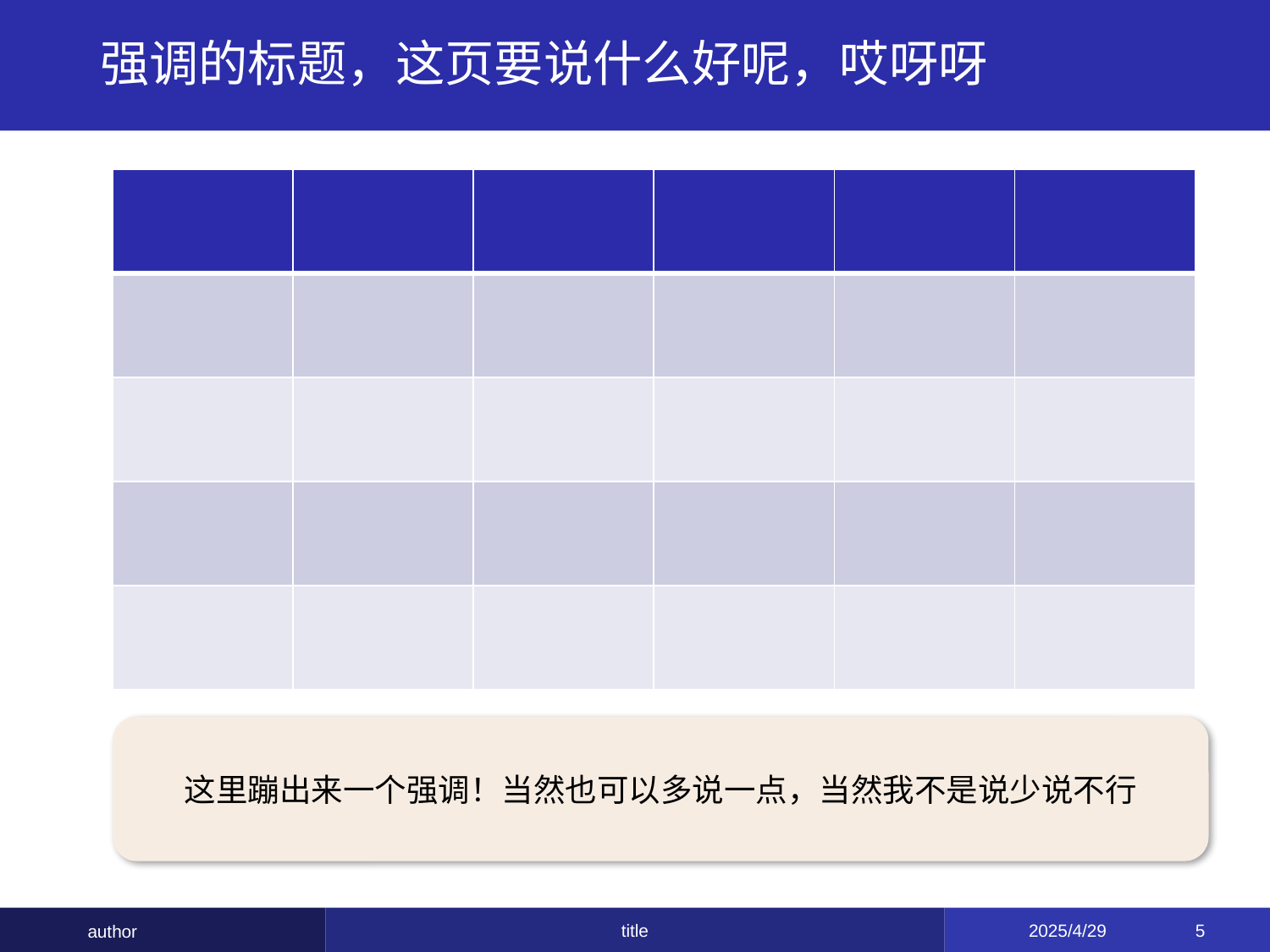

# 强调的标题，这页要说什么好呢，哎呀呀
|  |  |  |  |  |  |
| --- | --- | --- | --- | --- | --- |
|  |  |  |  |  |  |
|  |  |  |  |  |  |
|  |  |  |  |  |  |
|  |  |  |  |  |  |
这里蹦出来一个强调！当然也可以多说一点，当然我不是说少说不行